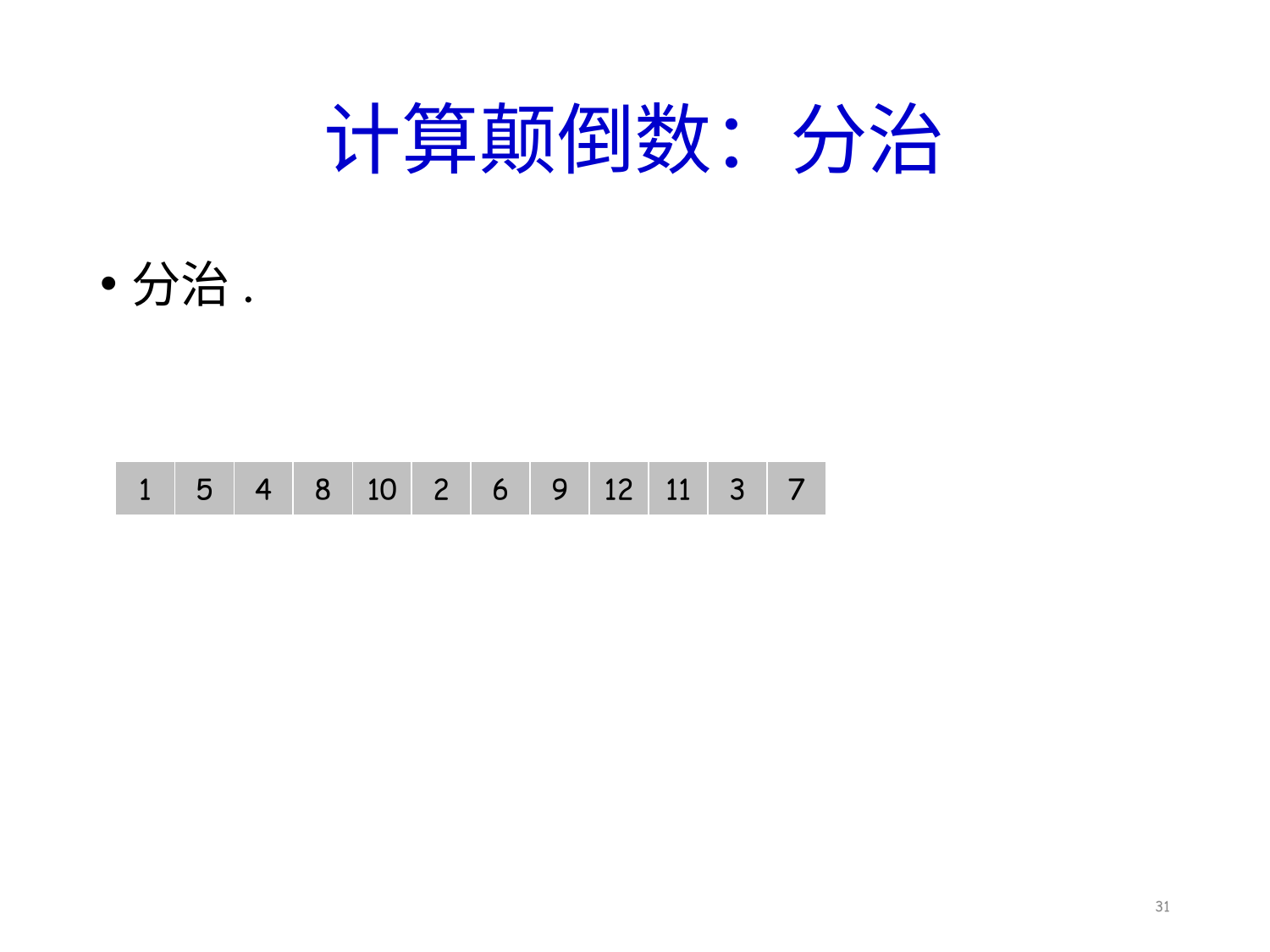

# 计算颠倒数：分治
分治.
1
5
4
8
10
2
6
9
12
11
3
7
31